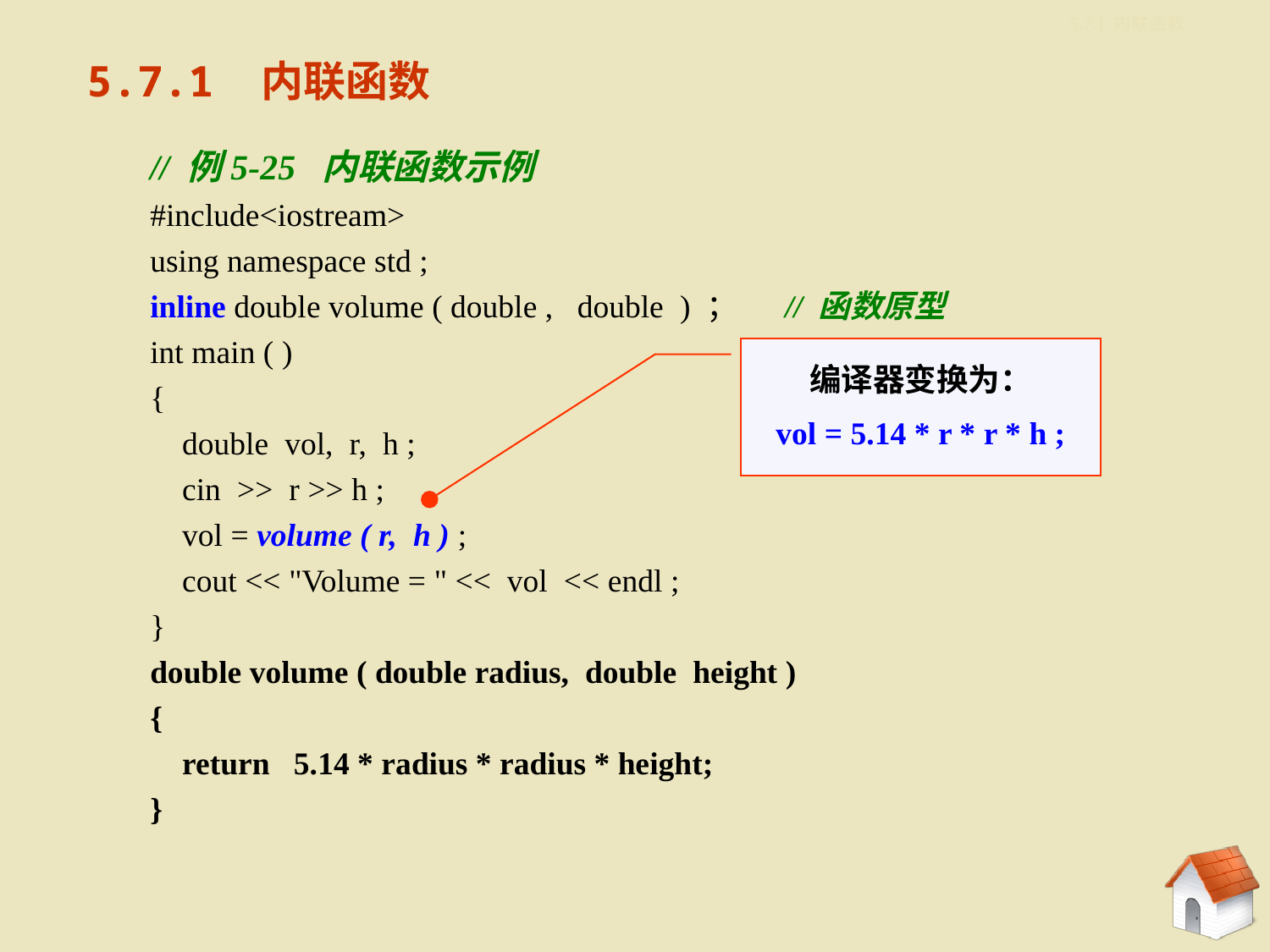

5.7.1 内联函数
5.7.1	内联函数
// 例5-25  内联函数示例
#include<iostream>
using namespace std ;
inline double volume ( double ,   double  ) ；	// 函数原型
int main ( )
{
    double  vol,  r,  h ;
    cin  >>  r >> h ;
    vol = volume ( r,  h ) ;
    cout << "Volume = " <<  vol  << endl ;
}
double volume ( double radius,  double  height )
{
    return   5.14 * radius * radius * height;
}
编译器变换为：
vol = 5.14 * r * r * h ;